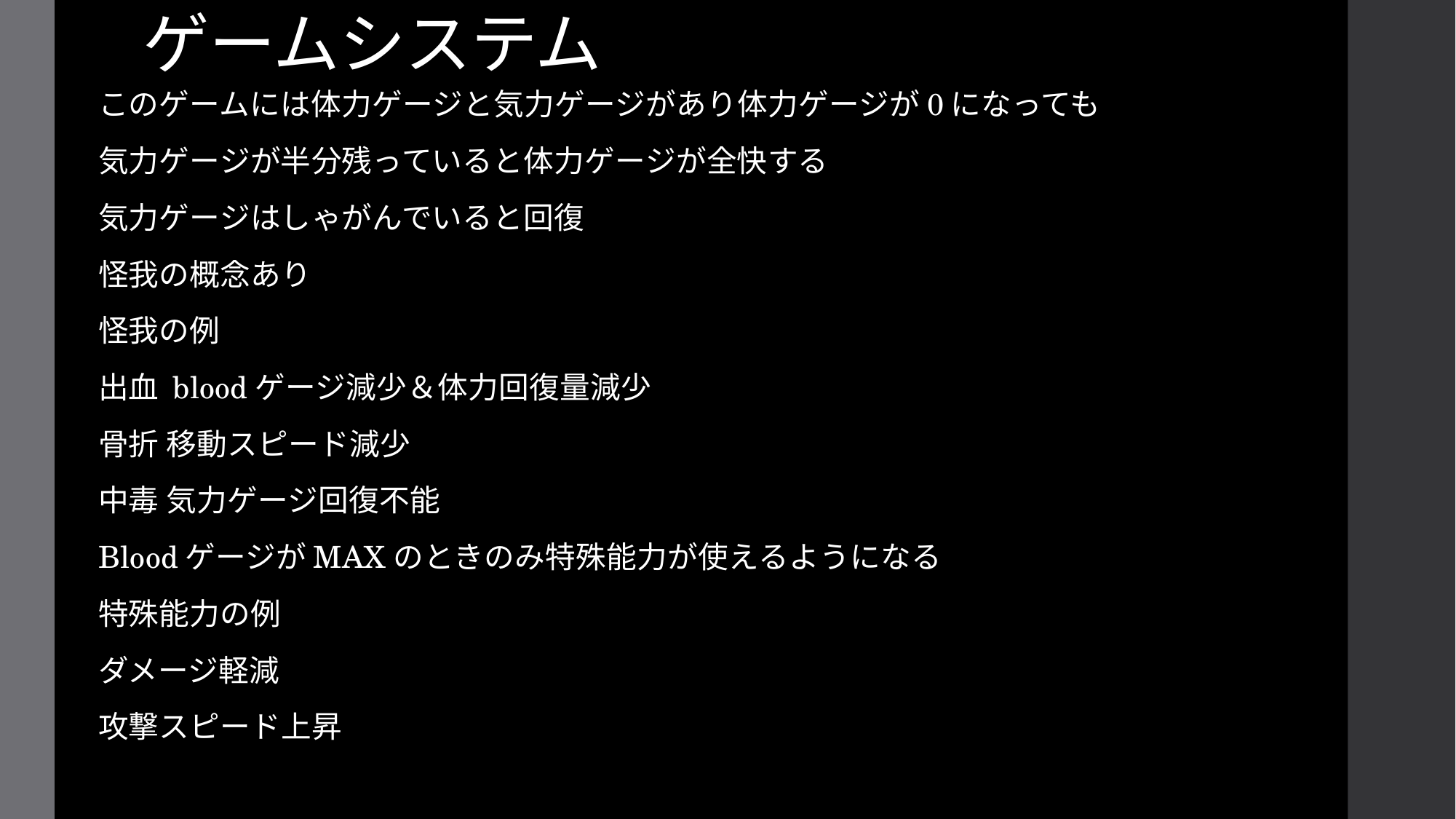

# ゲームシステム
このゲームには体力ゲージと気力ゲージがあり体力ゲージが0になっても
気力ゲージが半分残っていると体力ゲージが全快する
気力ゲージはしゃがんでいると回復
怪我の概念あり
怪我の例
出血 bloodゲージ減少＆体力回復量減少
骨折 移動スピード減少
中毒 気力ゲージ回復不能
BloodゲージがMAXのときのみ特殊能力が使えるようになる
特殊能力の例
ダメージ軽減
攻撃スピード上昇